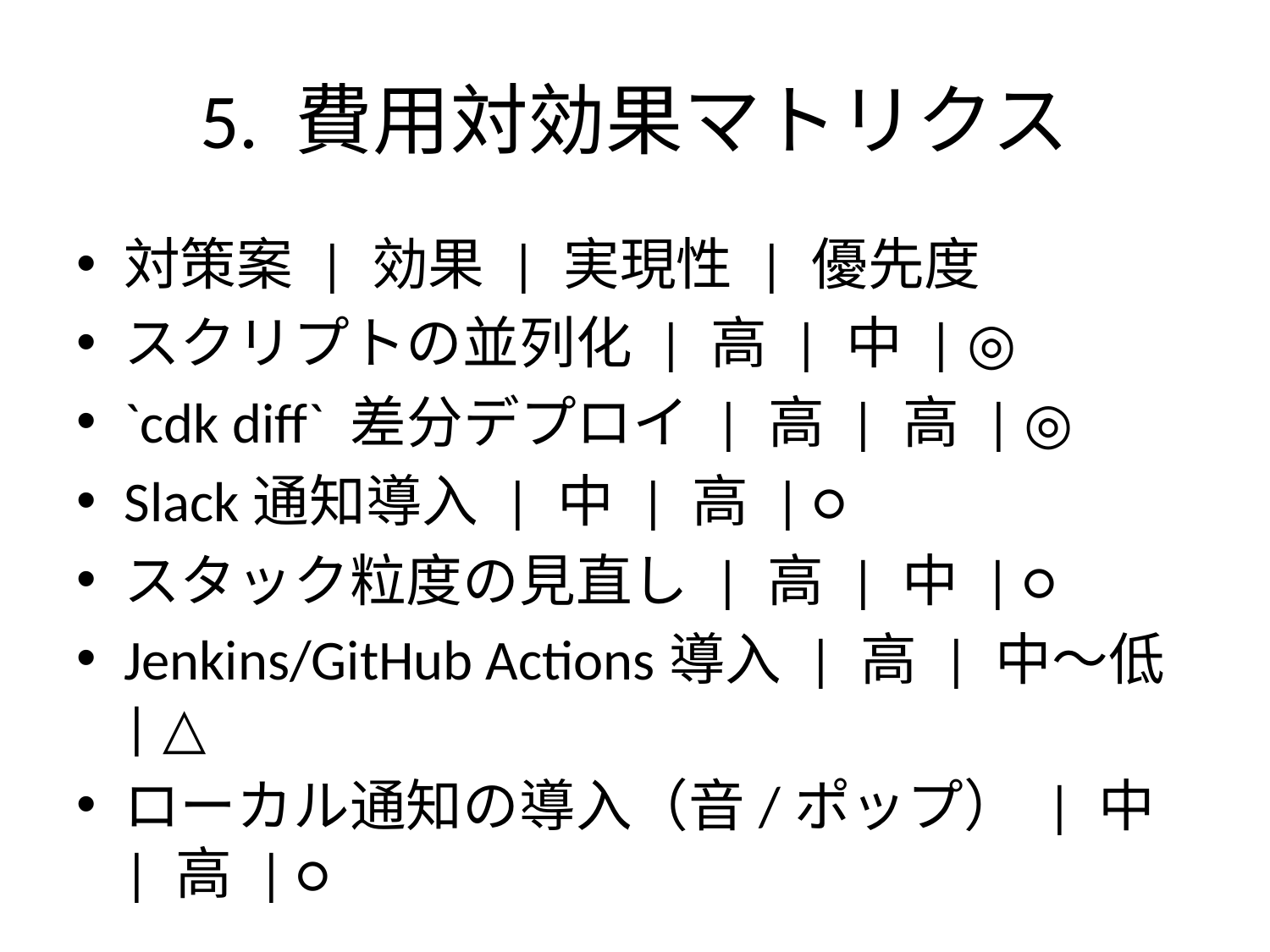

# 5. 費用対効果マトリクス
対策案 | 効果 | 実現性 | 優先度
スクリプトの並列化 | 高 | 中 | ◎
`cdk diff` 差分デプロイ | 高 | 高 | ◎
Slack通知導入 | 中 | 高 | ○
スタック粒度の見直し | 高 | 中 | ○
Jenkins/GitHub Actions導入 | 高 | 中〜低 | △
ローカル通知の導入（音/ポップ） | 中 | 高 | ○